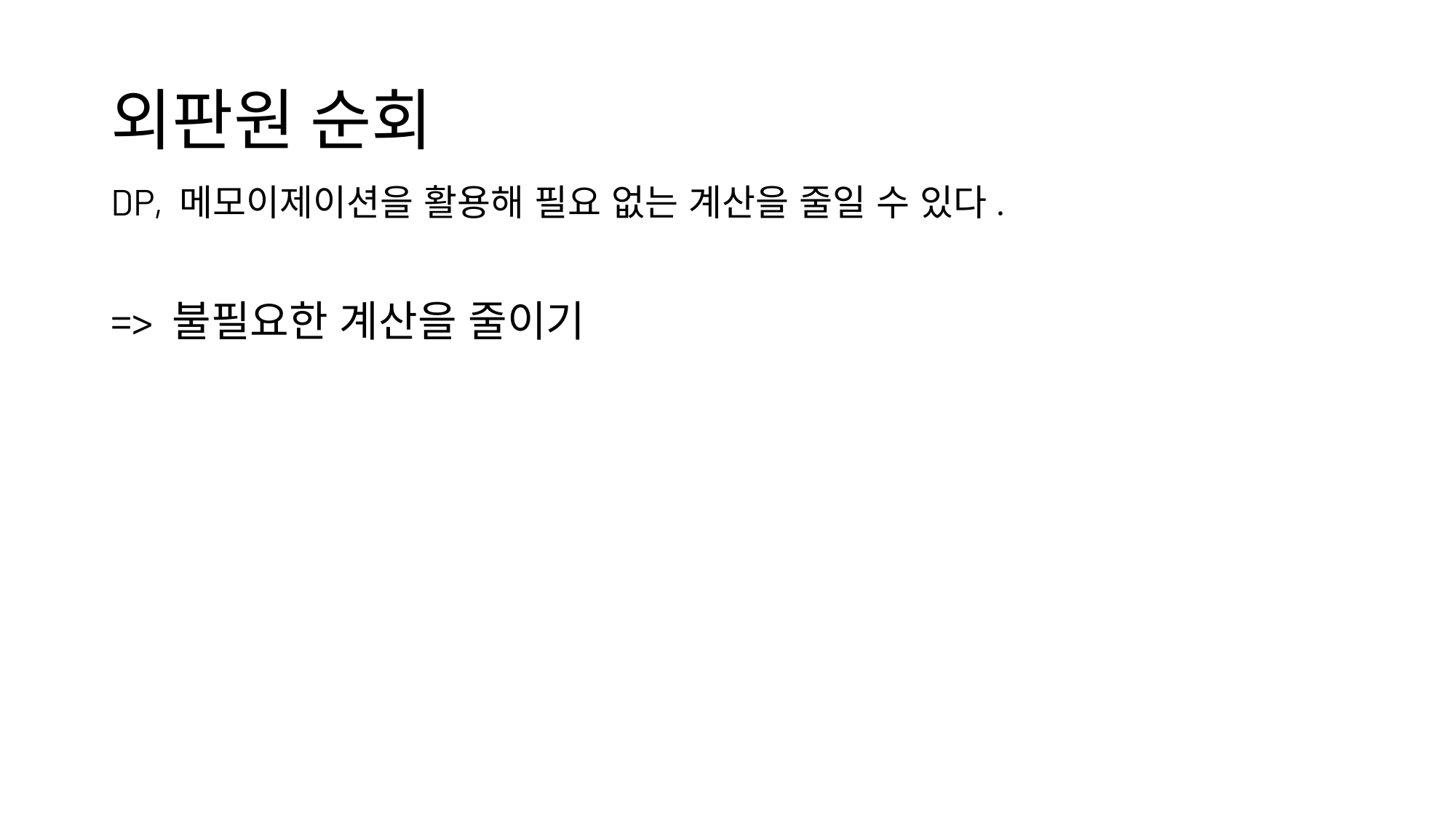

# 외판원 순회
DP, 메모이제이션을 활용해 필요 없는 계산을 줄일 수 있다.

=> 불필요한 계산을 줄이기